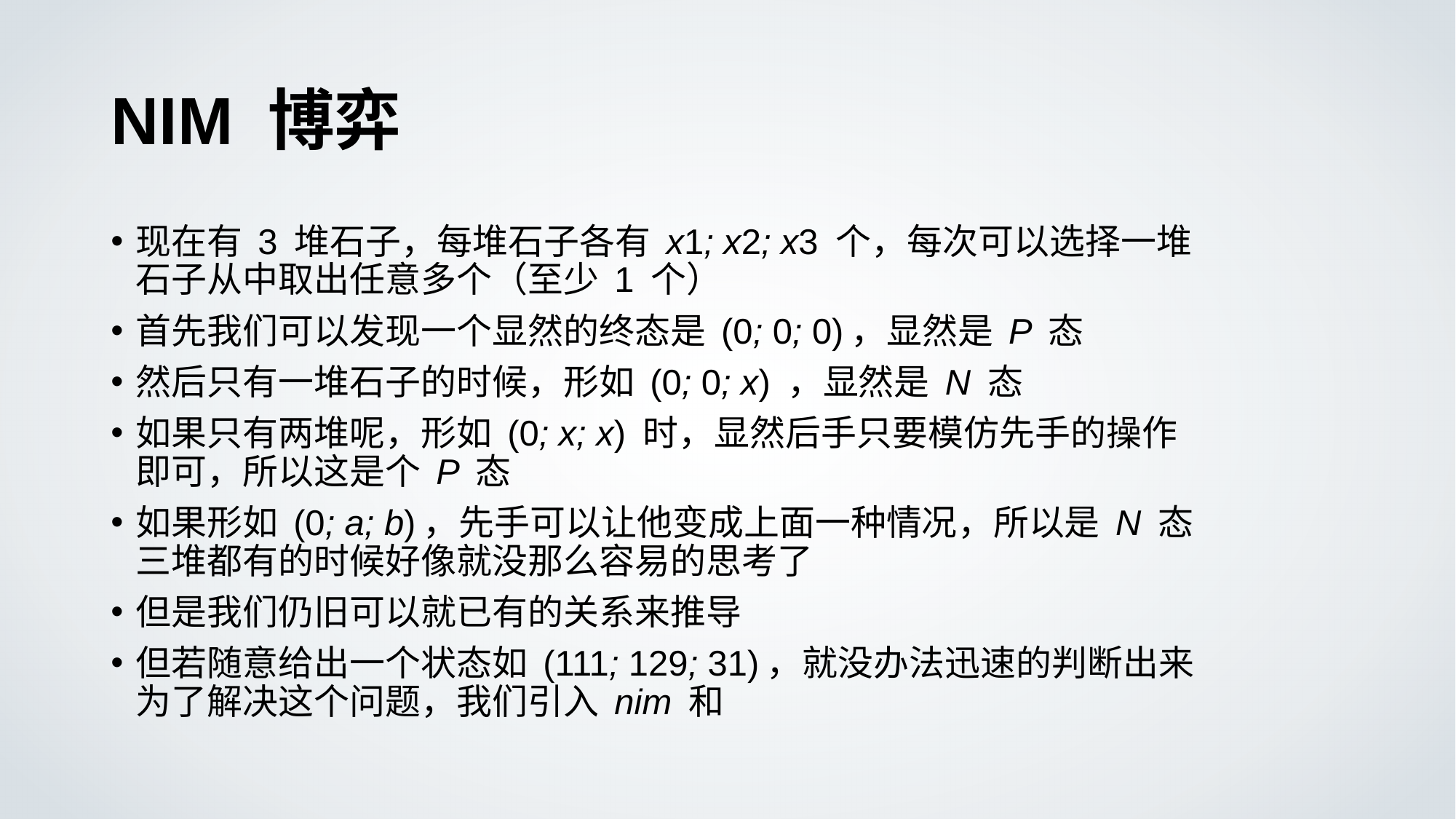

# NIM 博弈
现在有 3 堆石子，每堆石子各有 x1; x2; x3 个，每次可以选择一堆
石子从中取出任意多个（至少 1 个）
首先我们可以发现一个显然的终态是 (0; 0; 0)，显然是 P 态
然后只有一堆石子的时候，形如 (0; 0; x) ，显然是 N 态
如果只有两堆呢，形如 (0; x; x) 时，显然后手只要模仿先手的操作
即可，所以这是个 P 态
如果形如 (0; a; b)，先手可以让他变成上面一种情况，所以是 N 态
三堆都有的时候好像就没那么容易的思考了
但是我们仍旧可以就已有的关系来推导
但若随意给出一个状态如 (111; 129; 31)，就没办法迅速的判断出来
为了解决这个问题，我们引入 nim 和